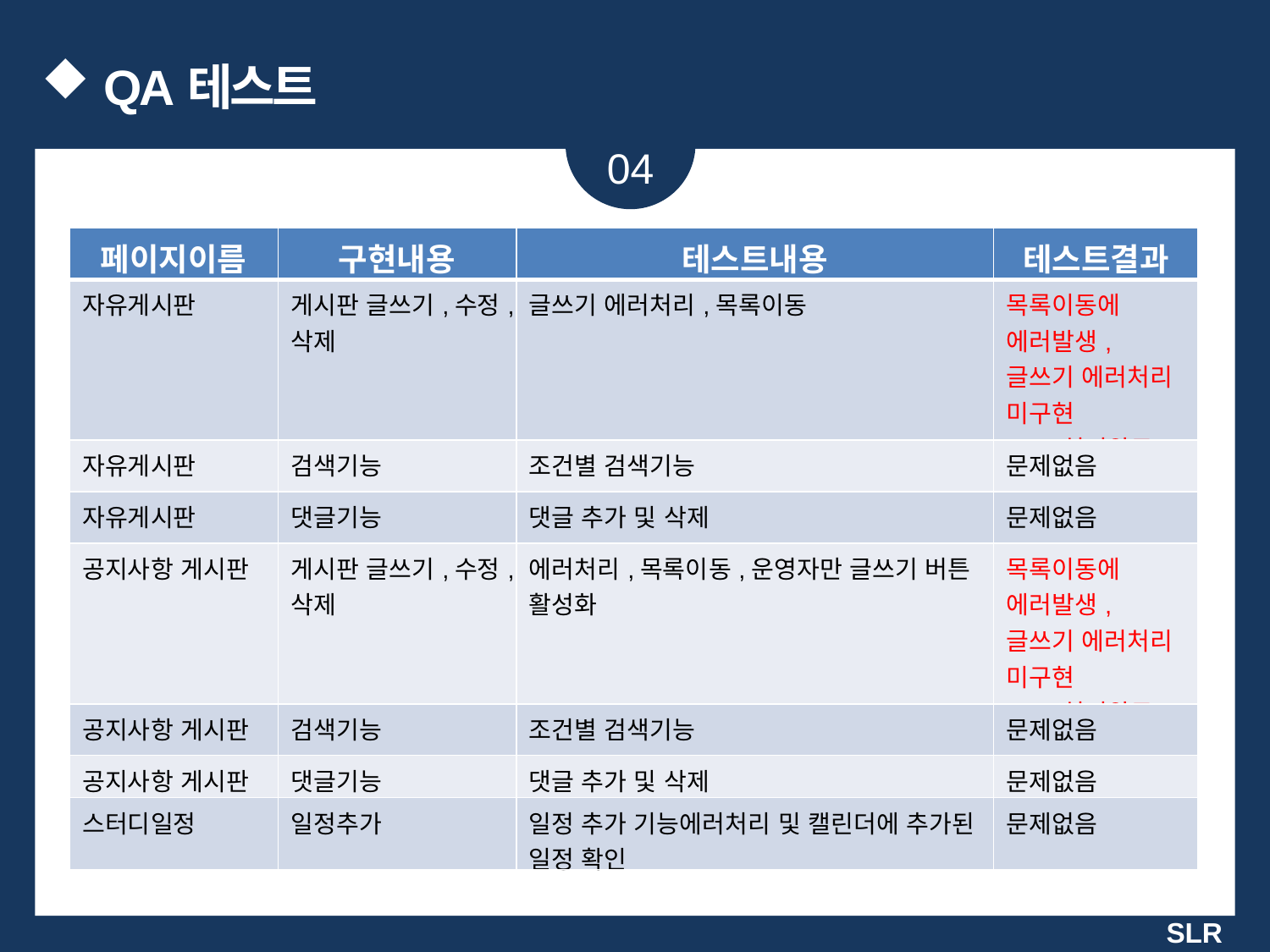

QA테스트

04

| 페이지이름 | 구현내용 | 테스트내용 | 테스트결과 |
| --- | --- | --- | --- |
| 자유게시판 | 게시판 글쓰기,수정,삭제 | 글쓰기 에러처리,목록이동 | 목록이동에 에러발생, 글쓰기 에러처리 미구현 (처리완료) |
| 자유게시판 | 검색기능 | 조건별 검색기능 | 문제없음 |
| 자유게시판 | 댓글기능 | 댓글 추가 및 삭제 | 문제없음 |
| 공지사항 게시판 | 게시판 글쓰기,수정,삭제 | 에러처리,목록이동,운영자만 글쓰기 버튼 활성화 | 목록이동에 에러발생, 글쓰기 에러처리 미구현 (처리완료) |
| 공지사항 게시판 | 검색기능 | 조건별 검색기능 | 문제없음 |
| 공지사항 게시판 | 댓글기능 | 댓글 추가 및 삭제 | 문제없음 |
| 스터디일정 | 일정추가 | 일정 추가 기능에러처리 및 캘린더에 추가된 일정 확인 | 문제없음 |
SLR